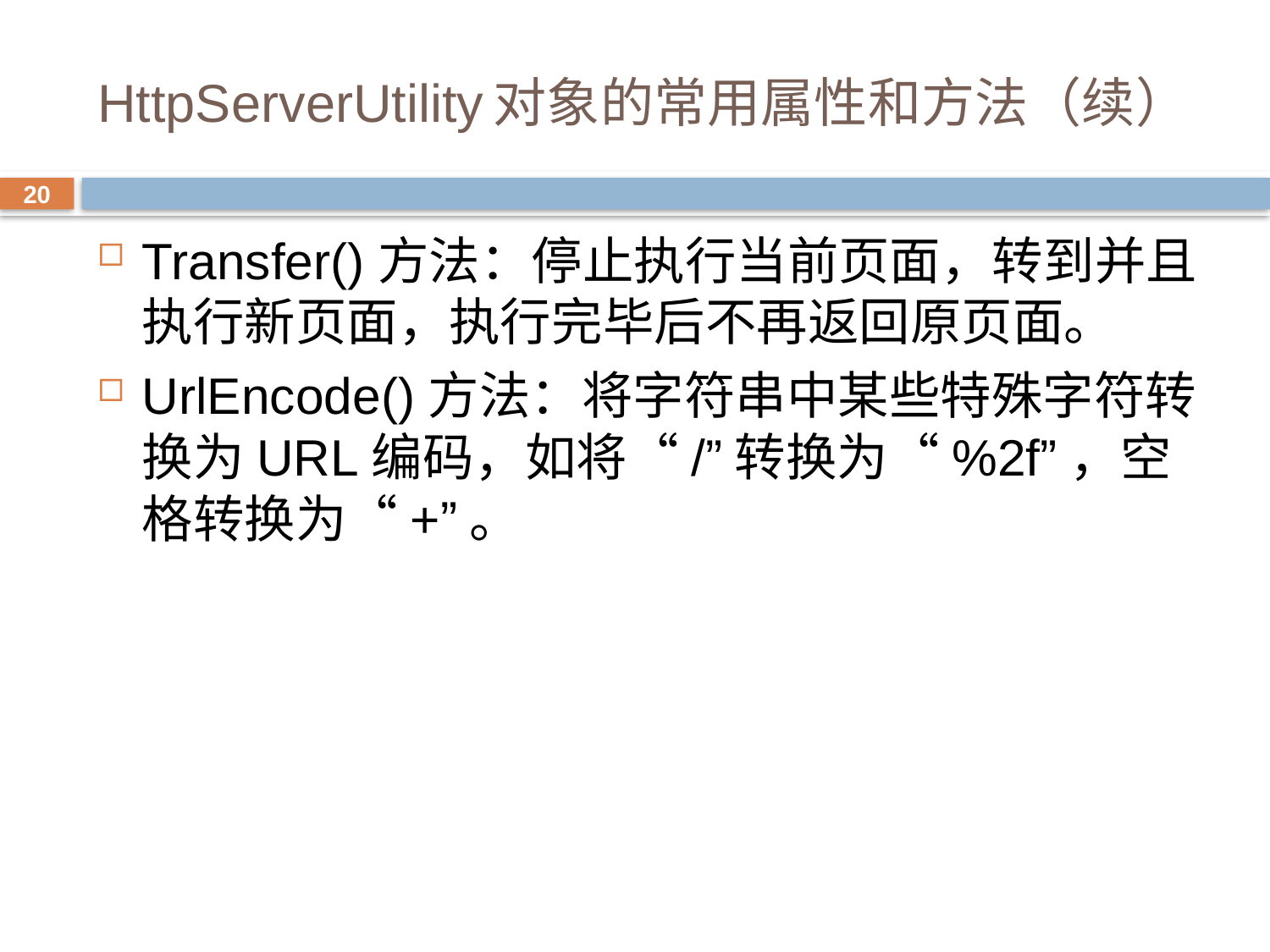

# HttpServerUtility对象的常用属性和方法（续）
20
Transfer()方法：停止执行当前页面，转到并且执行新页面，执行完毕后不再返回原页面。
UrlEncode()方法：将字符串中某些特殊字符转换为URL编码，如将“/”转换为“%2f”，空格转换为“+”。